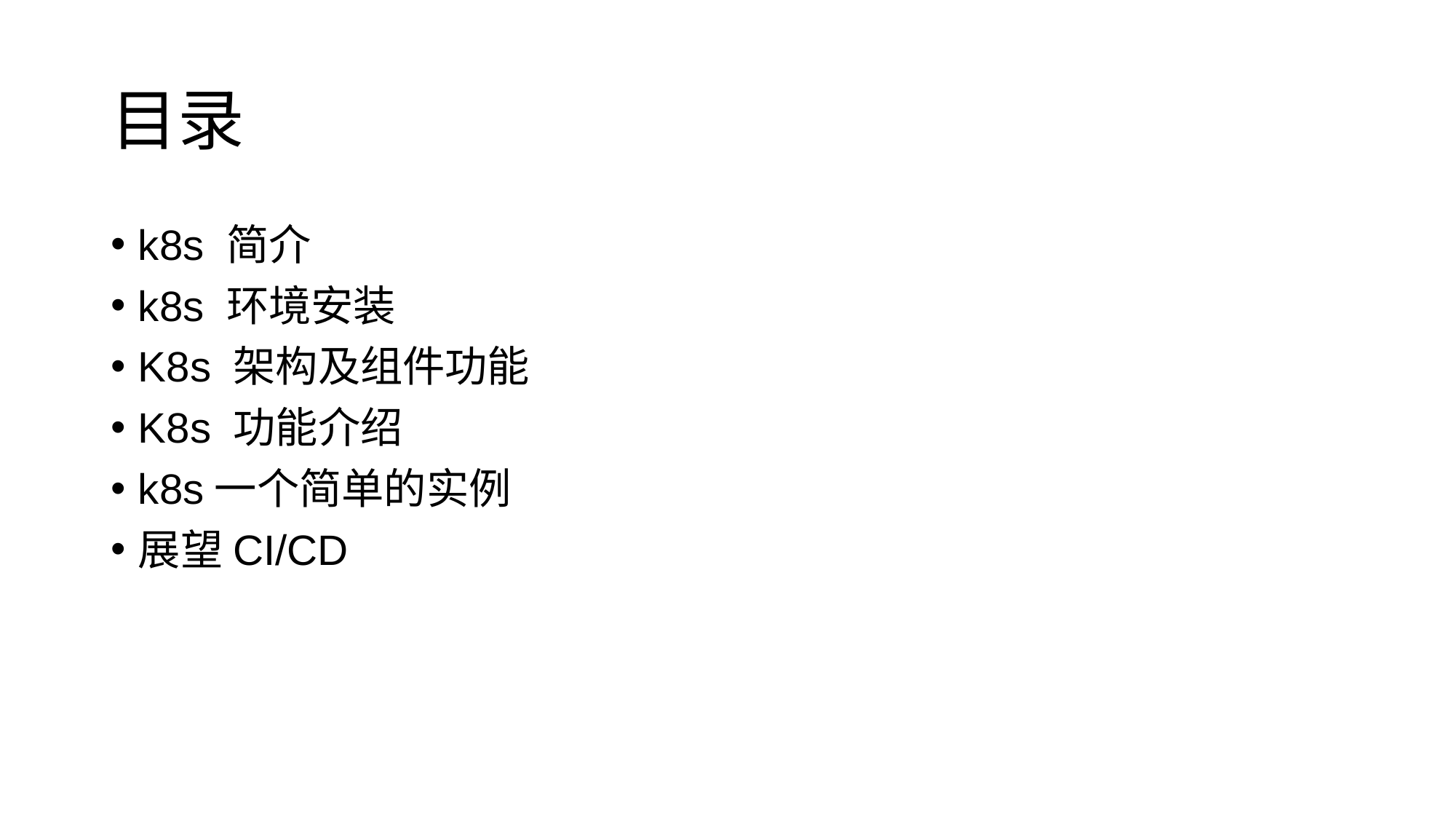

# 目录
k8s 简介
k8s 环境安装
K8s 架构及组件功能
K8s 功能介绍
k8s一个简单的实例
展望CI/CD